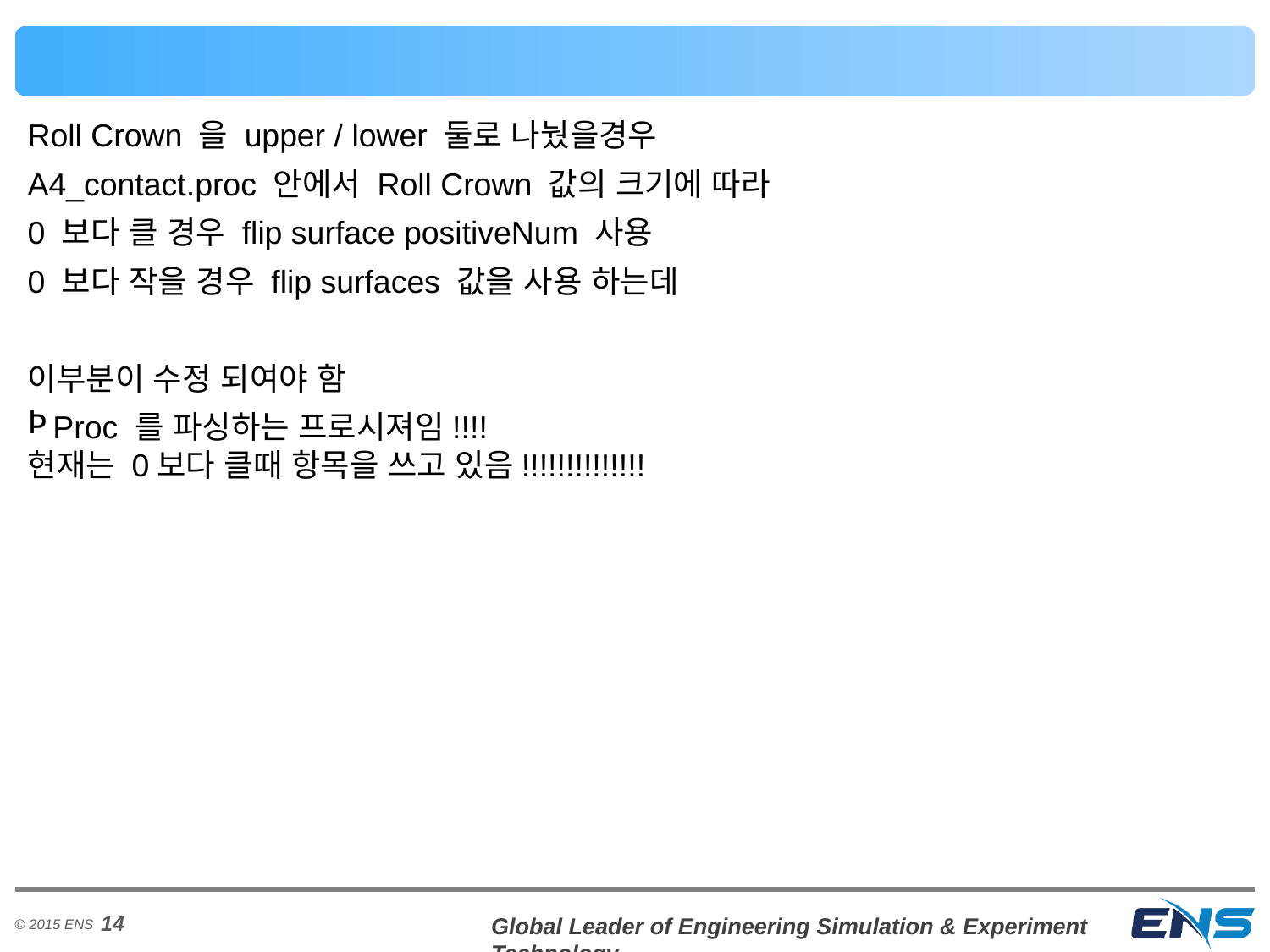

#
Roll Crown 을 upper / lower 둘로 나눴을경우
A4_contact.proc 안에서 Roll Crown 값의 크기에 따라
0 보다 클 경우 flip surface positiveNum 사용
0 보다 작을 경우 flip surfaces 값을 사용 하는데

이부분이 수정 되여야 함
Proc 를 파싱하는 프로시져임!!!!
현재는 0보다 클때 항목을 쓰고 있음!!!!!!!!!!!!!!